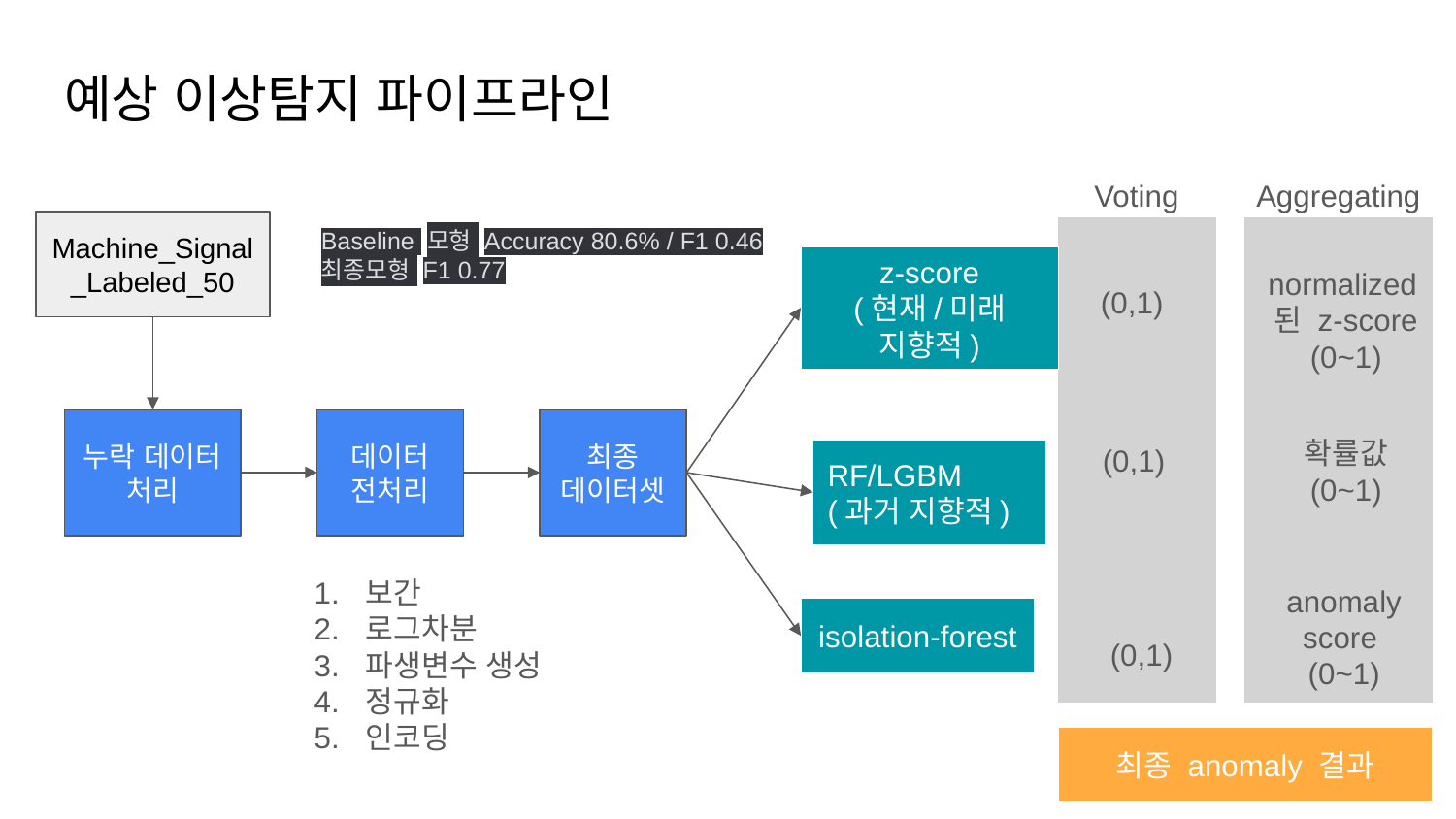

# 예상 이상탐지 파이프라인
Voting
Aggregating
Machine_Signal_Labeled_50
Baseline 모형 Accuracy 80.6% / F1 0.46 최종모형 F1 0.77

z-score
(현재/미래 지향적)
normalized된 z-score
(0~1)
(0,1)
누락 데이터 처리
데이터 전처리
최종 데이터셋
확률값
(0~1)
(0,1)
RF/LGBM
(과거 지향적)
보간
로그차분
파생변수 생성
정규화
인코딩
anomaly score
(0~1)
isolation-forest
(0,1)
최종 anomaly 결과